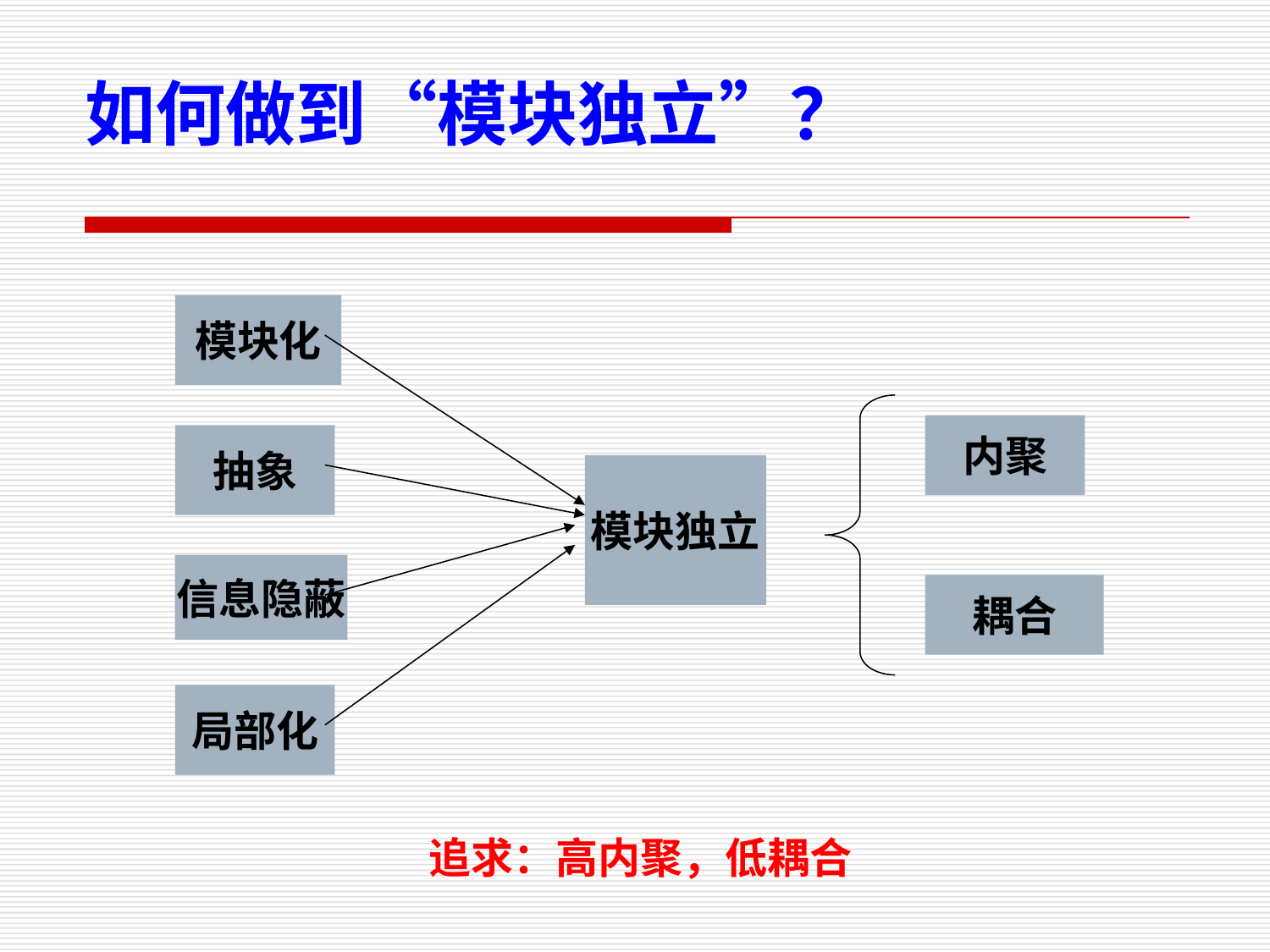

如何做到“模块独立”？
模块化

内聚
抽象
模块独立

信息隐蔽
耦合
局部化
追求：高内聚，低耦合